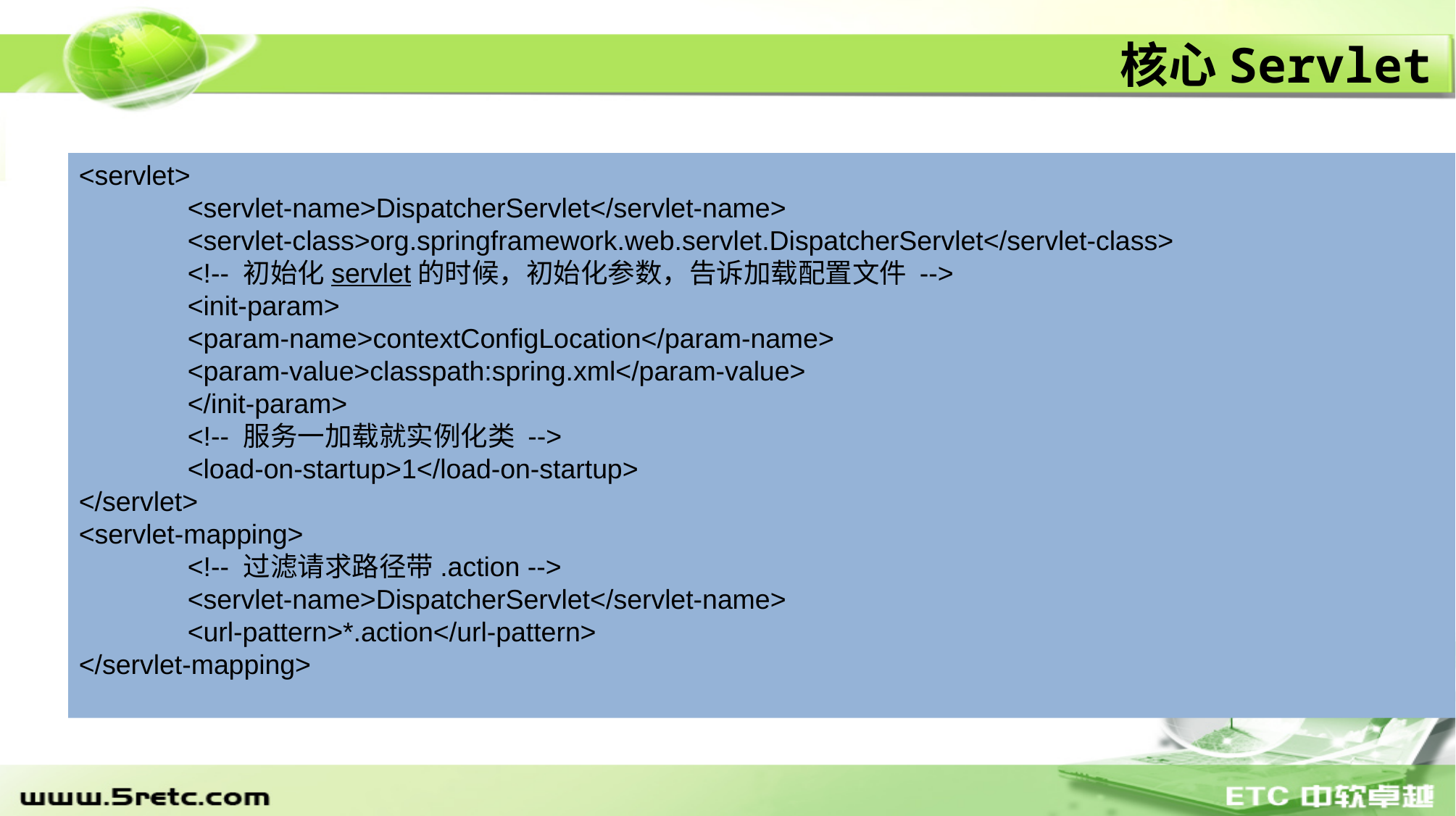

# 核心Servlet
<servlet>
	<servlet-name>DispatcherServlet</servlet-name>
	<servlet-class>org.springframework.web.servlet.DispatcherServlet</servlet-class>
	<!-- 初始化servlet的时候，初始化参数，告诉加载配置文件 -->
	<init-param>
	<param-name>contextConfigLocation</param-name>
	<param-value>classpath:spring.xml</param-value>
	</init-param>
	<!-- 服务一加载就实例化类 -->
	<load-on-startup>1</load-on-startup>
</servlet>
<servlet-mapping>
	<!-- 过滤请求路径带.action -->
	<servlet-name>DispatcherServlet</servlet-name>
	<url-pattern>*.action</url-pattern>
</servlet-mapping>